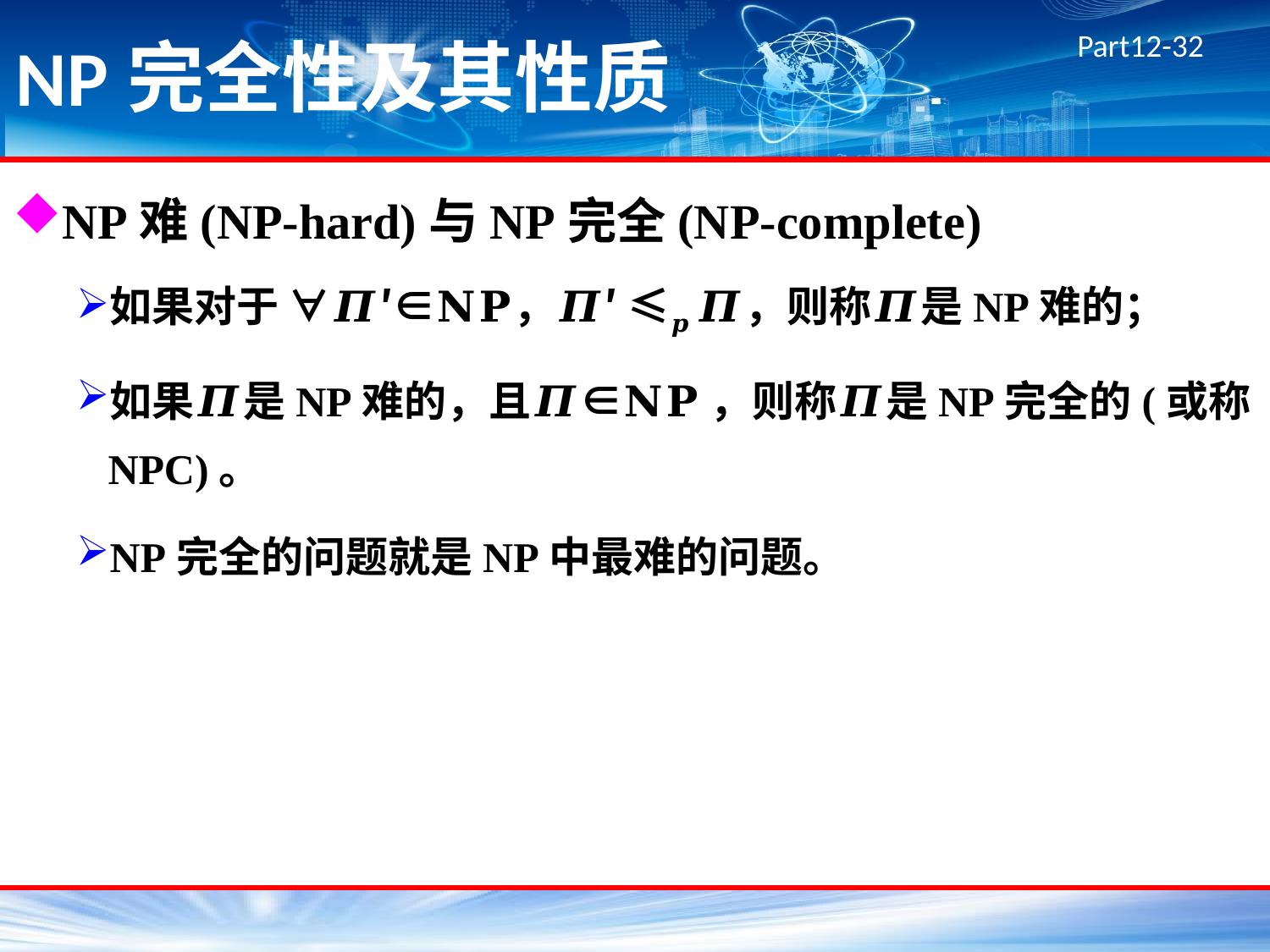

# NP完全性及其性质
NP难(NP-hard)与NP完全(NP-complete)
如果对于 ∀𝜫′∈𝐍𝐏，𝜫′ ≤𝒑 𝜫，则称𝜫是NP难的；
如果𝜫是NP难的，且𝜫∈𝐍𝐏 ，则称𝜫是NP完全的(或称NPC)。
NP完全的问题就是NP中最难的问题。